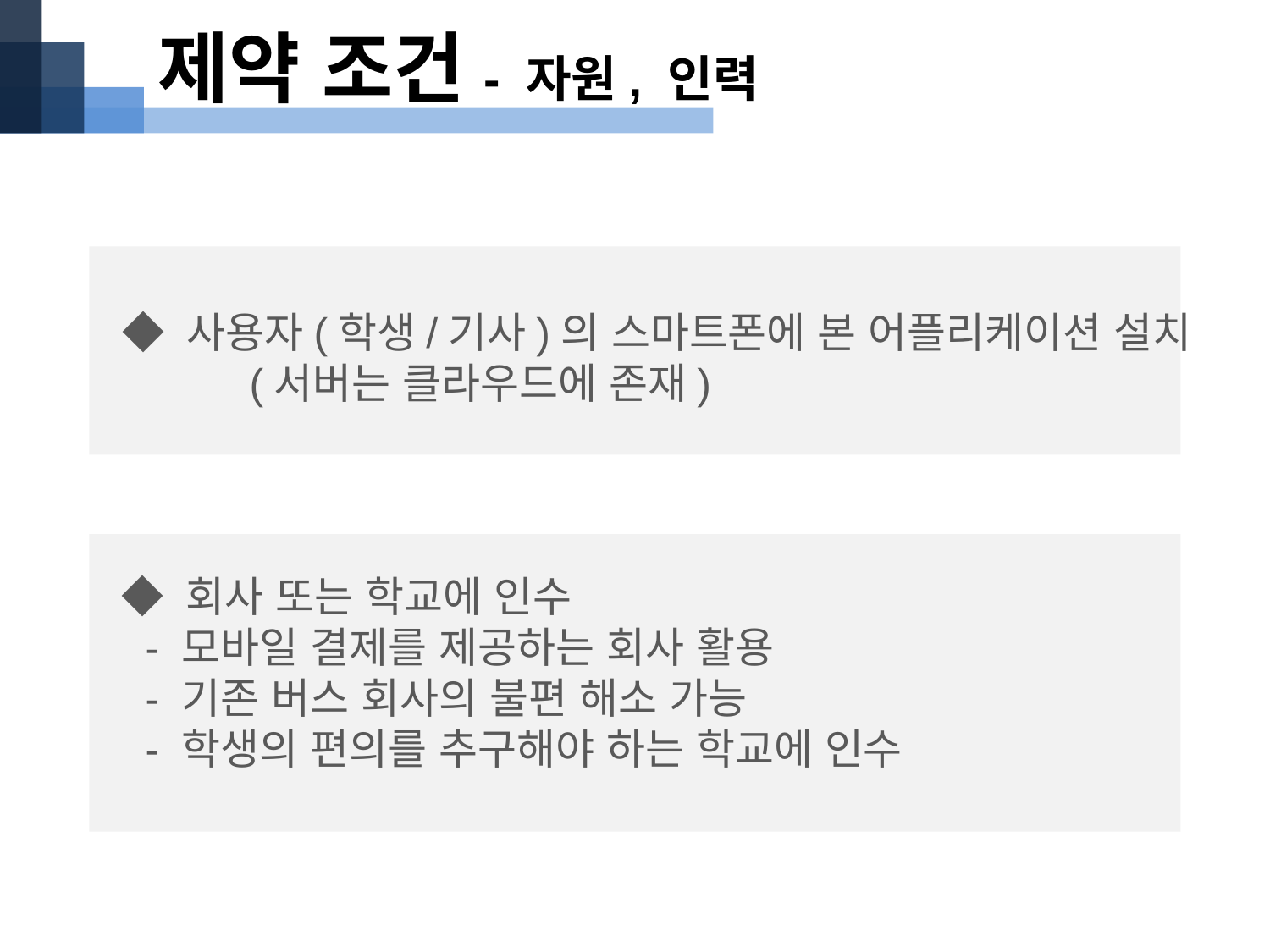

제약 조건- 자원, 인력

◆ 사용자(학생/기사)의 스마트폰에 본 어플리케이션 설치
	(서버는 클라우드에 존재)

◆ 회사 또는 학교에 인수
  - 모바일 결제를 제공하는 회사 활용
  - 기존 버스 회사의 불편 해소 가능
  - 학생의 편의를 추구해야 하는 학교에 인수